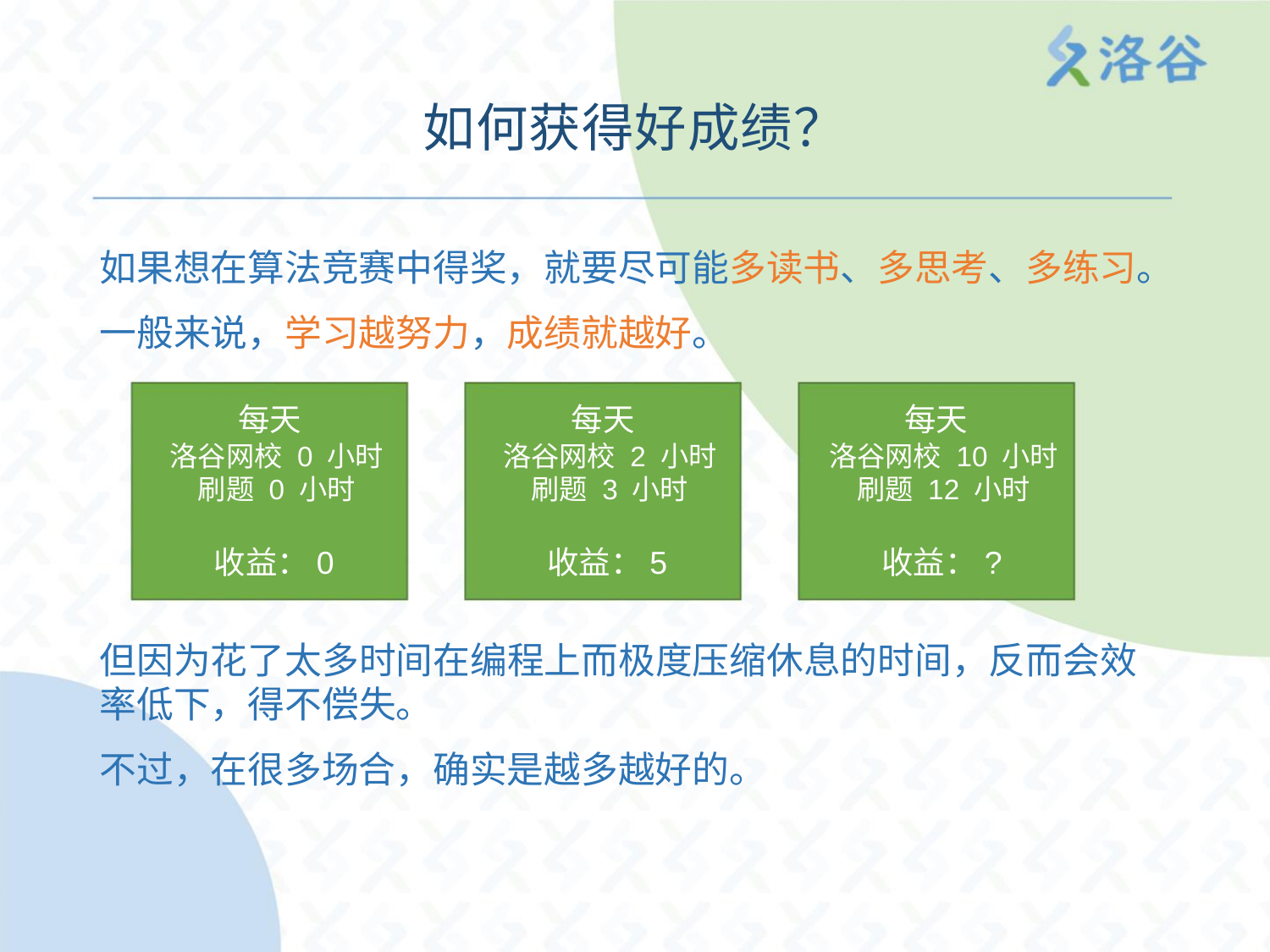

如何获得好成绩？
如果想在算法竞赛中得奖，就要尽可能多读书、多思考、多练习。
一般来说，学习越努力，成绩就越好。
每天
每天
每天
洛谷网校 0 小时
刷题 0 小时
洛谷网校 2 小时
刷题 3 小时
洛谷网校 10 小时
刷题 12 小时
收益：0
收益：5
收益：?
但因为花了太多时间在编程上而极度压缩休息的时间，反而会效
率低下，得不偿失。
不过，在很多场合，确实是越多越好的。